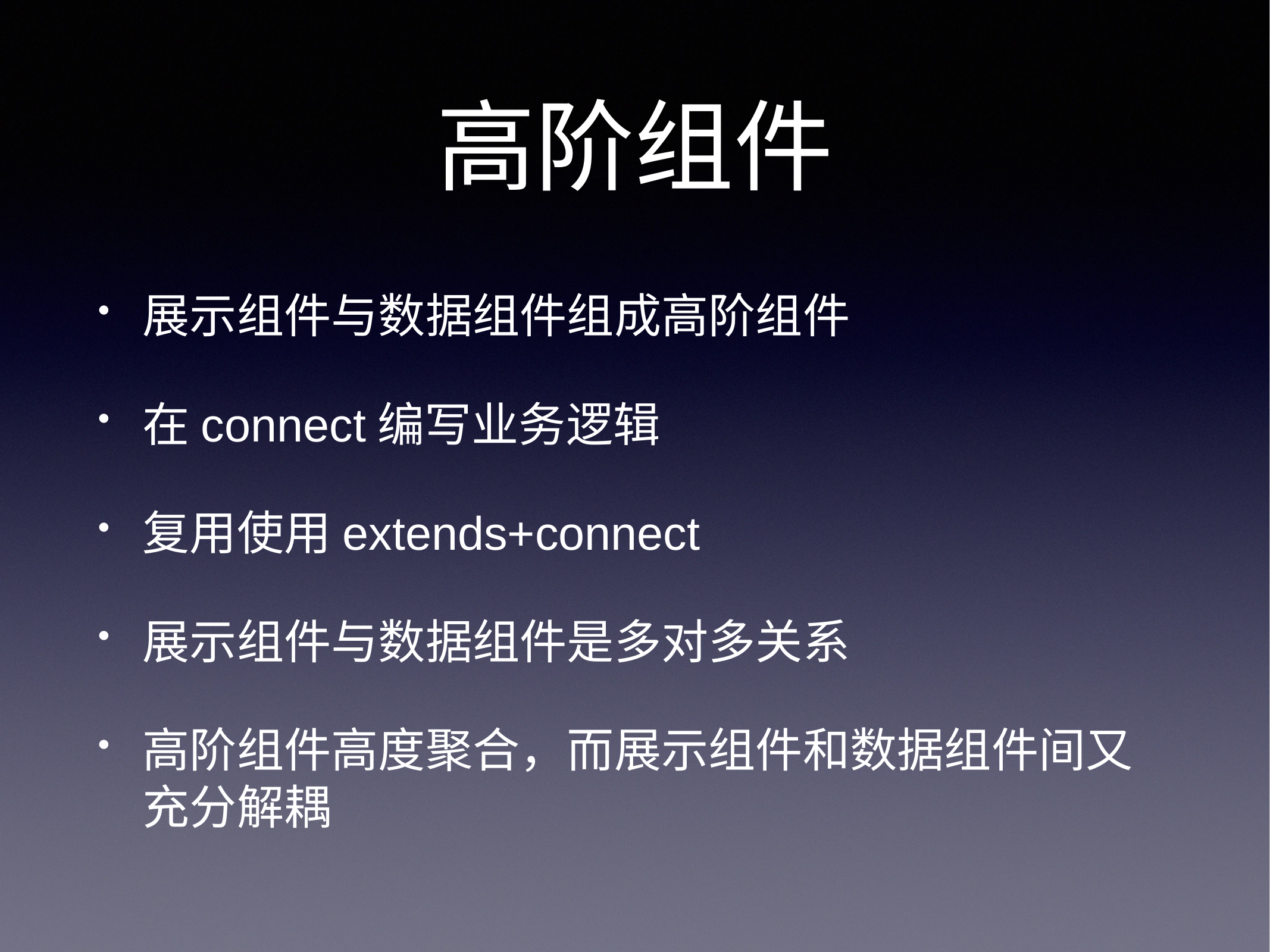

# 高阶组件
展示组件与数据组件组成高阶组件
在connect编写业务逻辑
复用使用extends+connect
展示组件与数据组件是多对多关系
高阶组件高度聚合，而展示组件和数据组件间又充分解耦
60